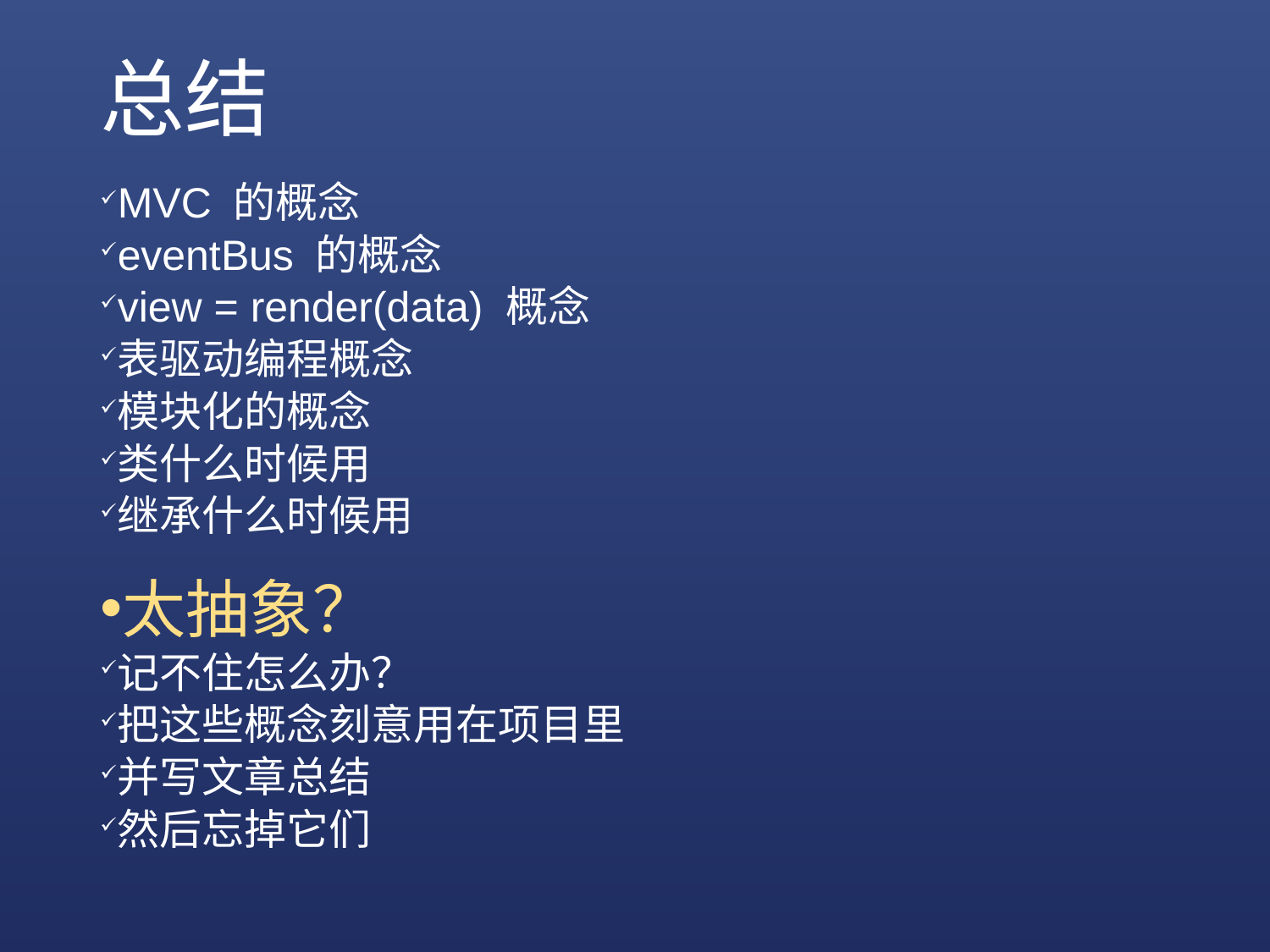

# 总结
MVC 的概念
eventBus 的概念
view = render(data) 概念
表驱动编程概念
模块化的概念
类什么时候用
继承什么时候用
太抽象？
记不住怎么办？
把这些概念刻意用在项目里
并写文章总结
然后忘掉它们